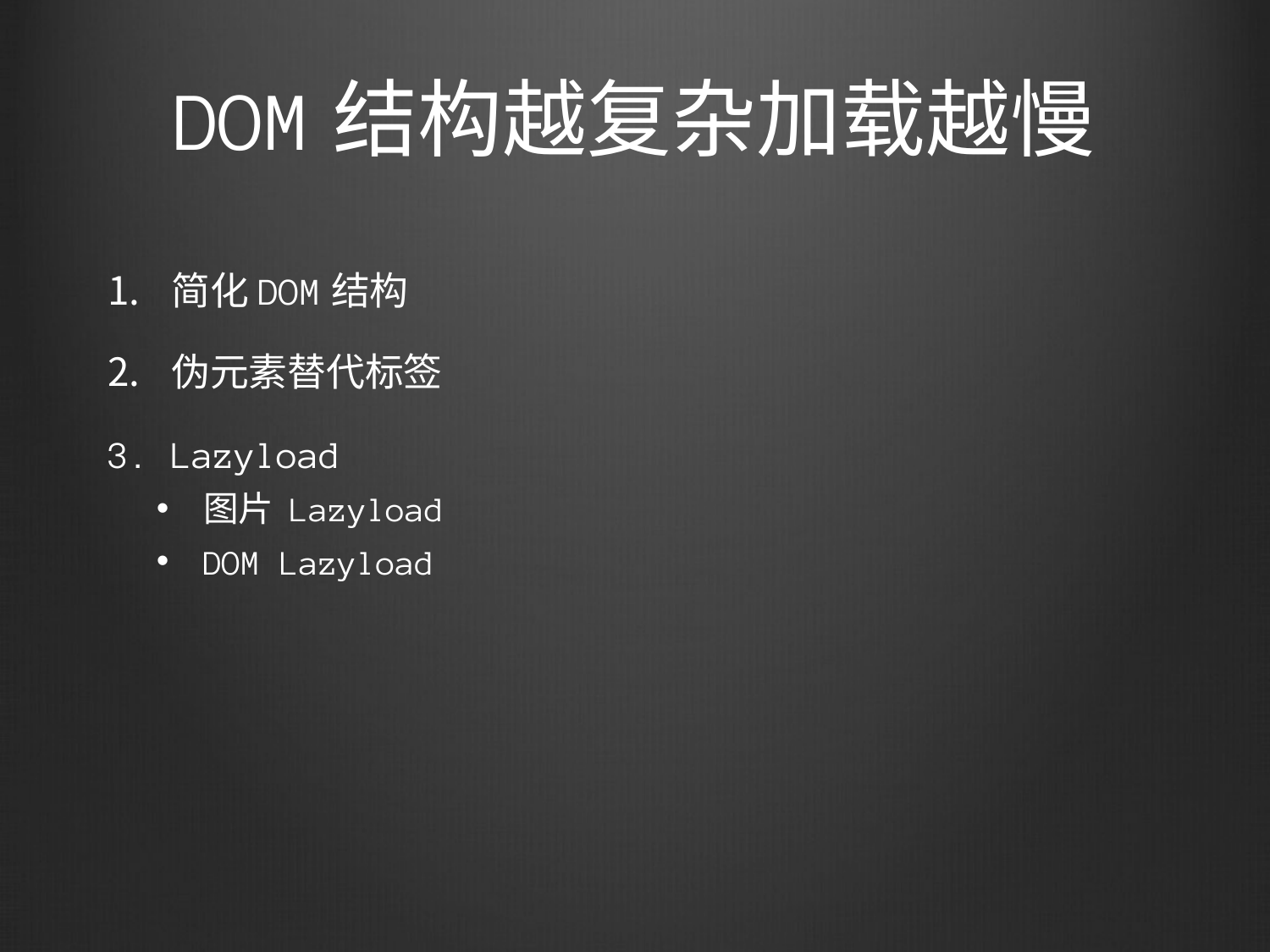

# DOM结构越复杂加载越慢
简化DOM结构
伪元素替代标签
Lazyload
图片 Lazyload
DOM Lazyload